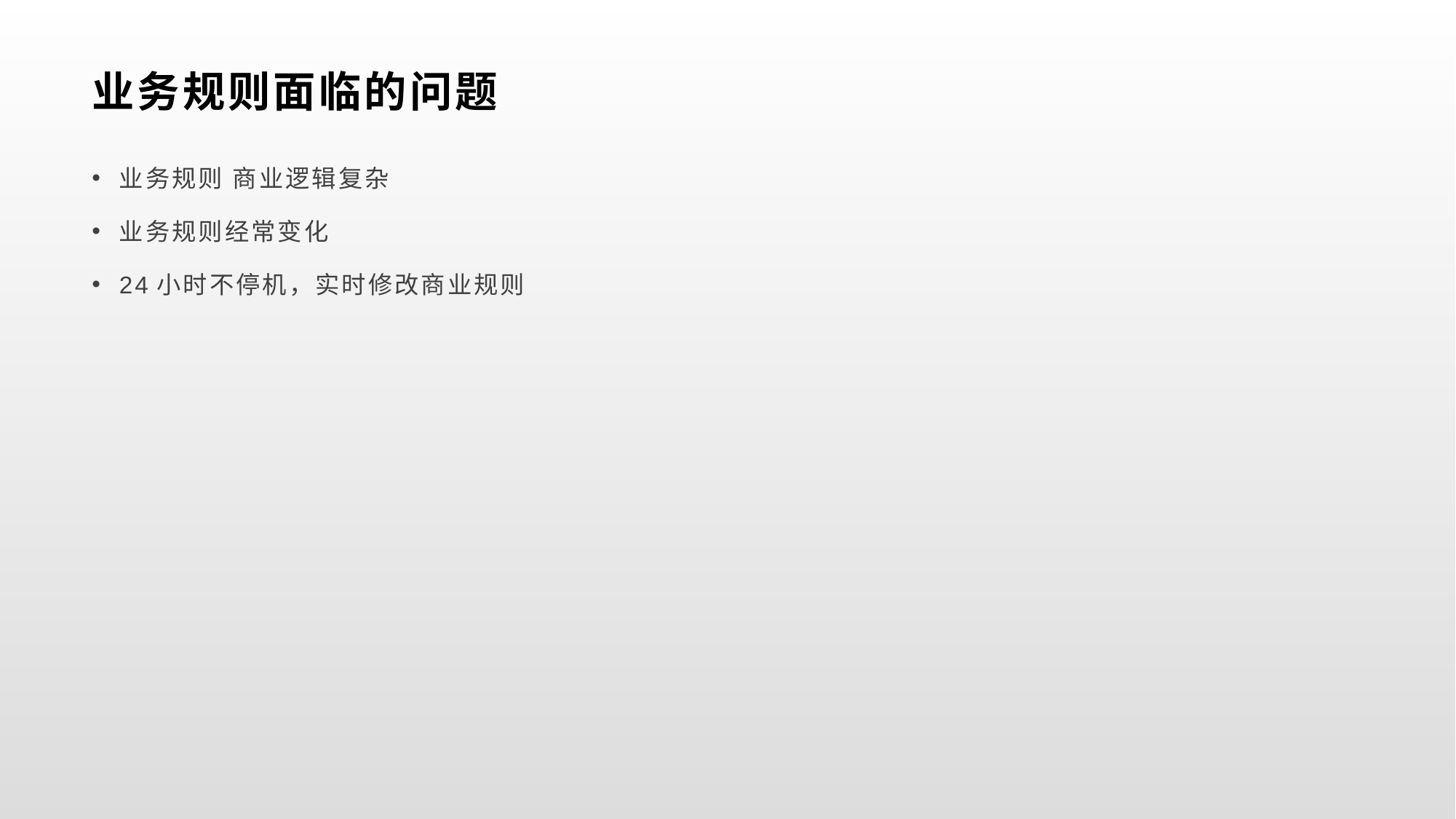

# 业务规则面临的问题
业务规则 商业逻辑复杂
业务规则经常变化
24小时不停机，实时修改商业规则